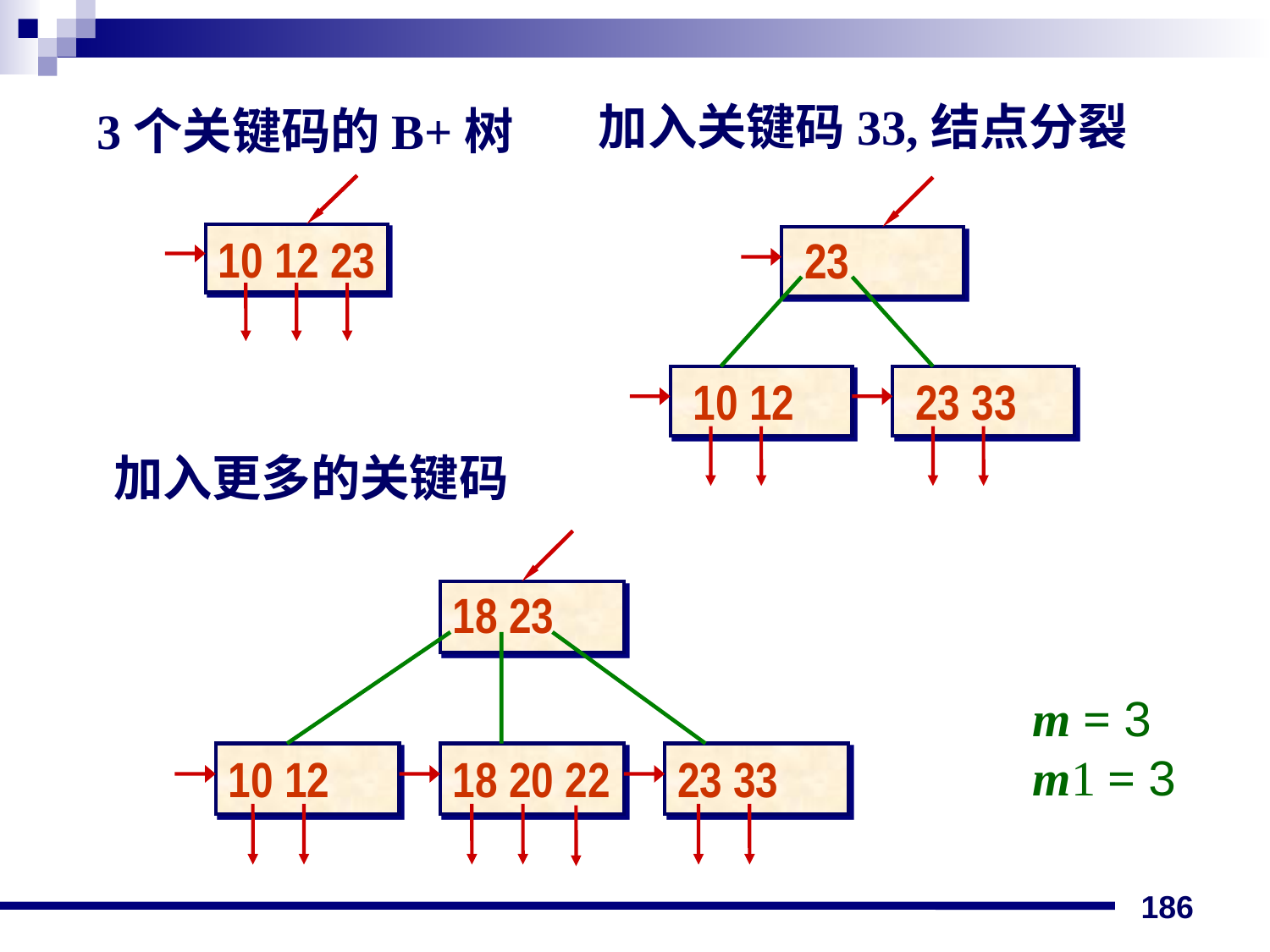

加入关键码33,结点分裂
3个关键码的B+树

10 12 23

23

10 12
23 33

加入更多的关键码

18 23

10 12
18 20 22
23 33

m = 3
m1 = 3
186